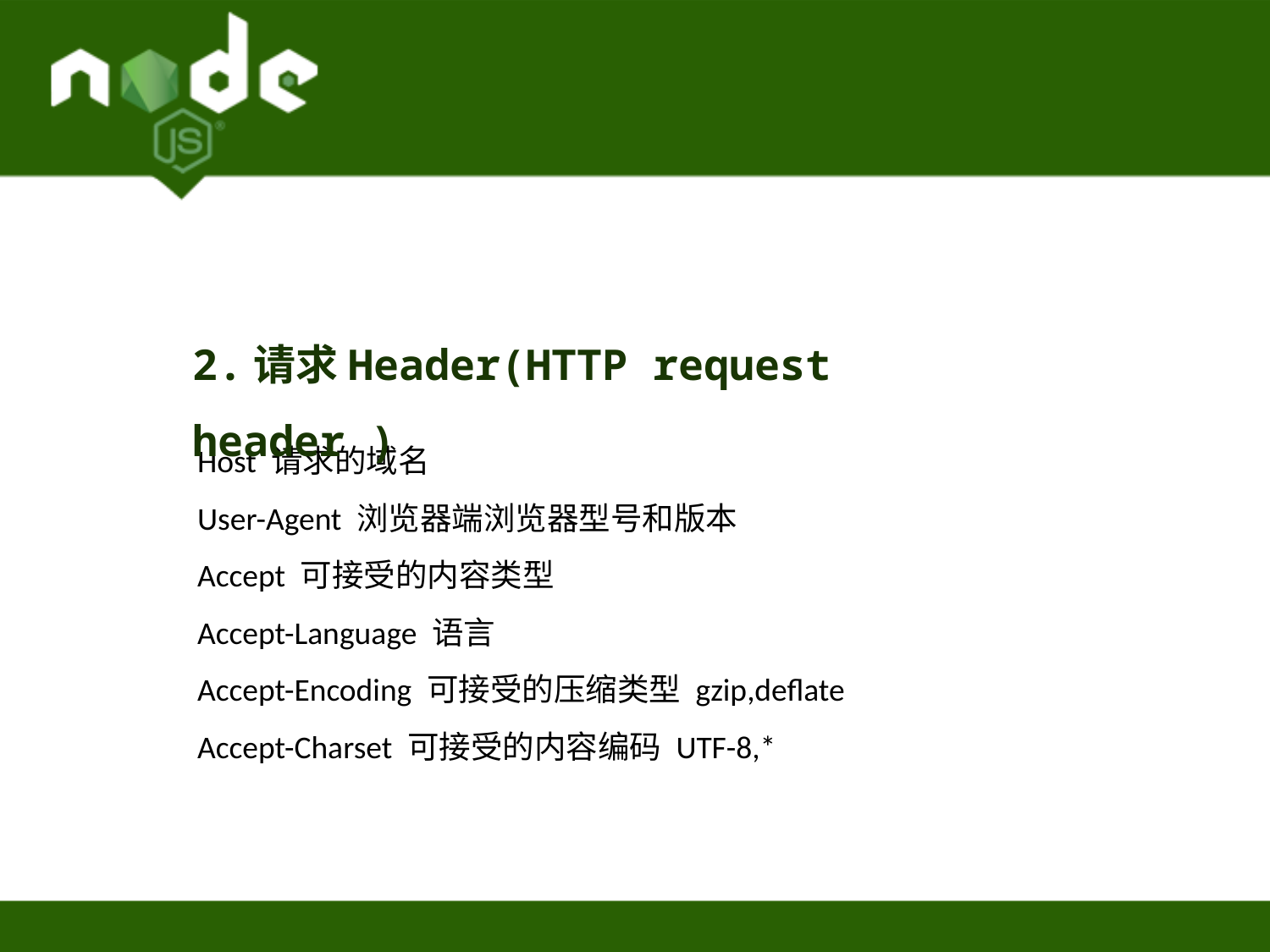

2.请求Header(HTTP request header )
Host 请求的域名
User-Agent 浏览器端浏览器型号和版本
Accept 可接受的内容类型
Accept-Language 语言
Accept-Encoding 可接受的压缩类型 gzip,deflate
Accept-Charset 可接受的内容编码 UTF-8,*